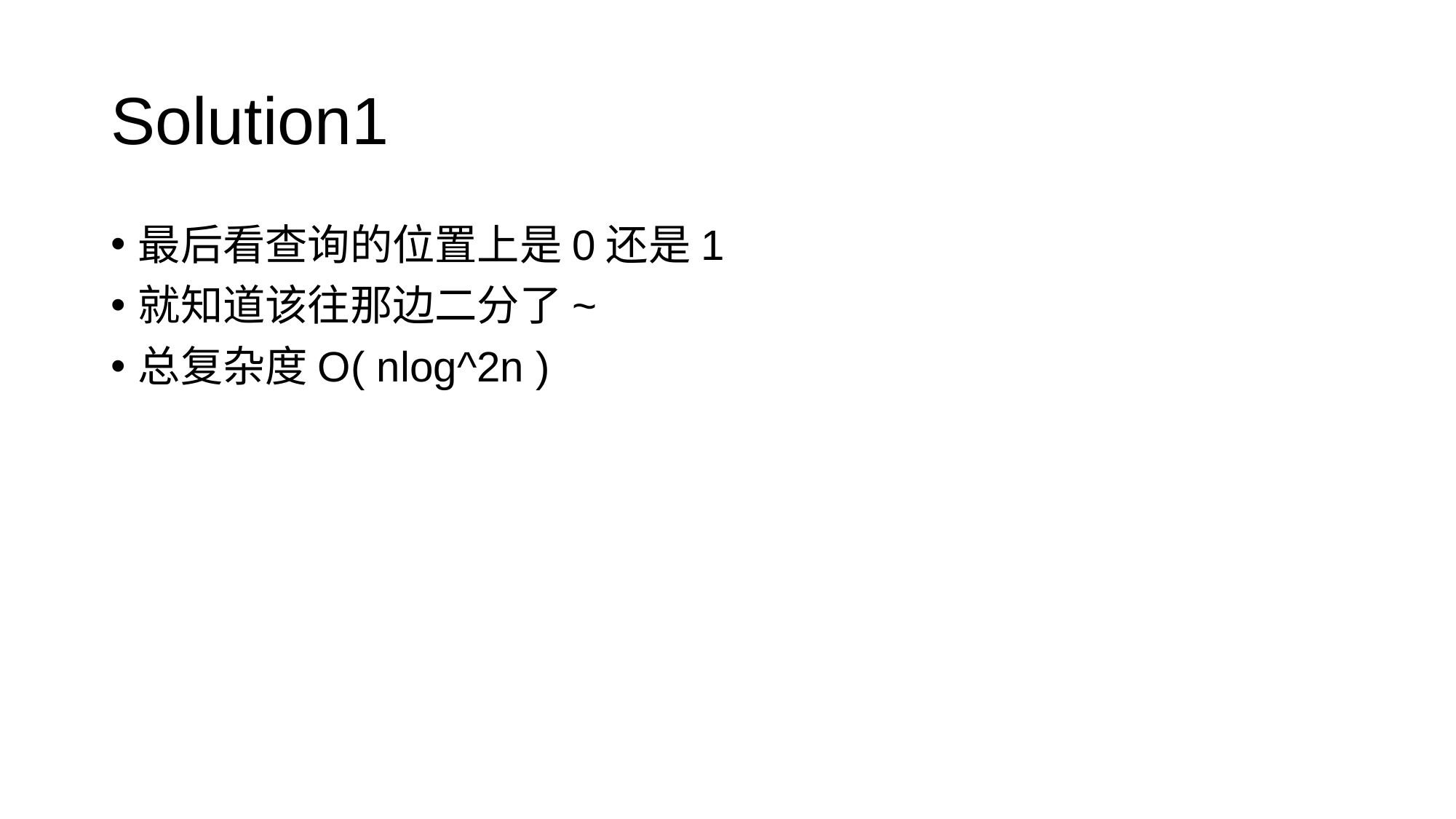

# Solution1
最后看查询的位置上是0还是1
就知道该往那边二分了~
总复杂度O( nlog^2n )